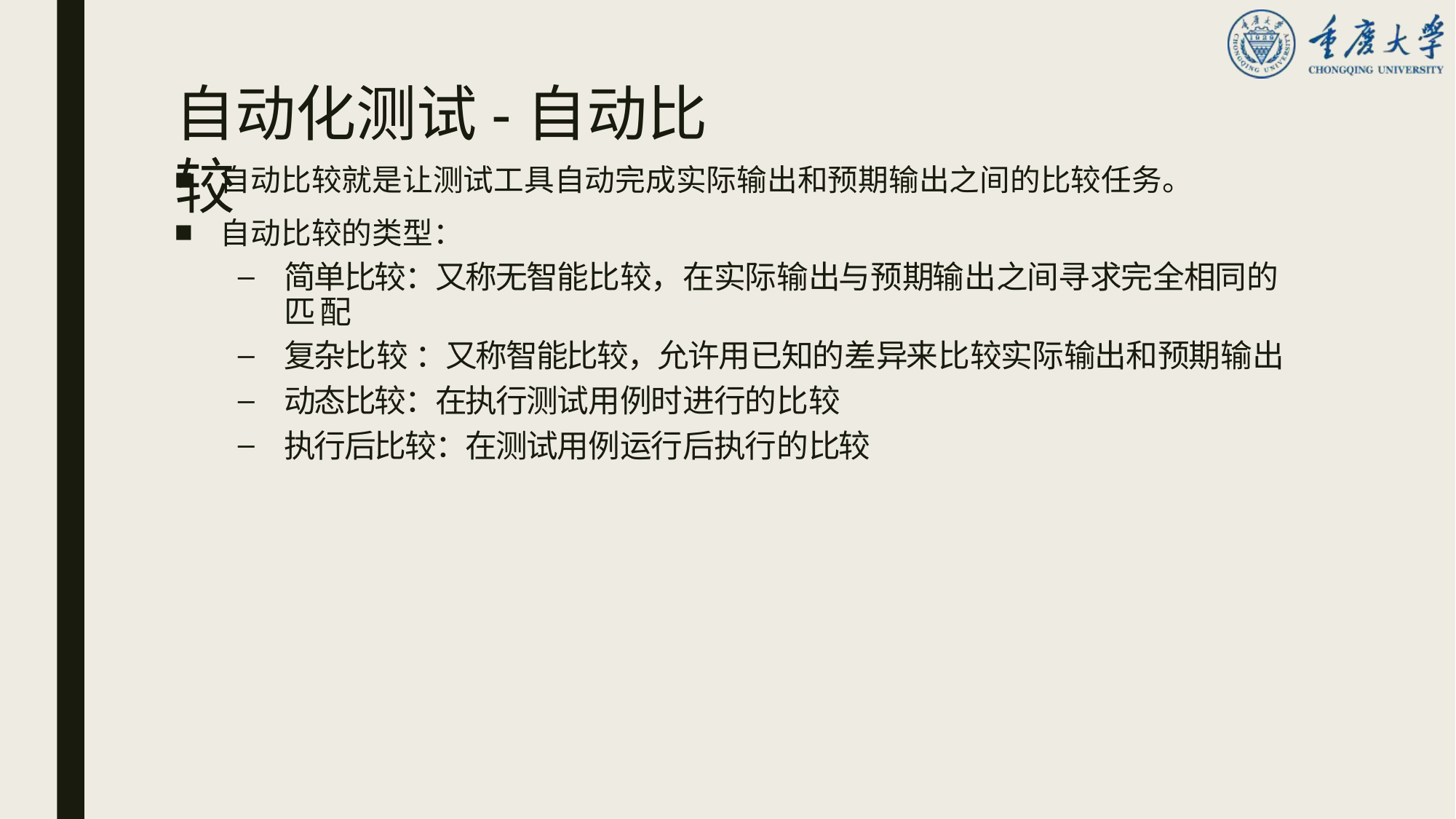

# 自动化测试-自动比较
自动比较就是让测试工具自动完成实际输出和预期输出之间的比较任务。
自动比较的类型：
简单比较：又称无智能比较，在实际输出与预期输出之间寻求完全相同的匹 配
复杂比较 ：又称智能比较，允许用已知的差异来比较实际输出和预期输出
动态比较：在执行测试用例时进行的比较
执行后比较：在测试用例运行后执行的比较